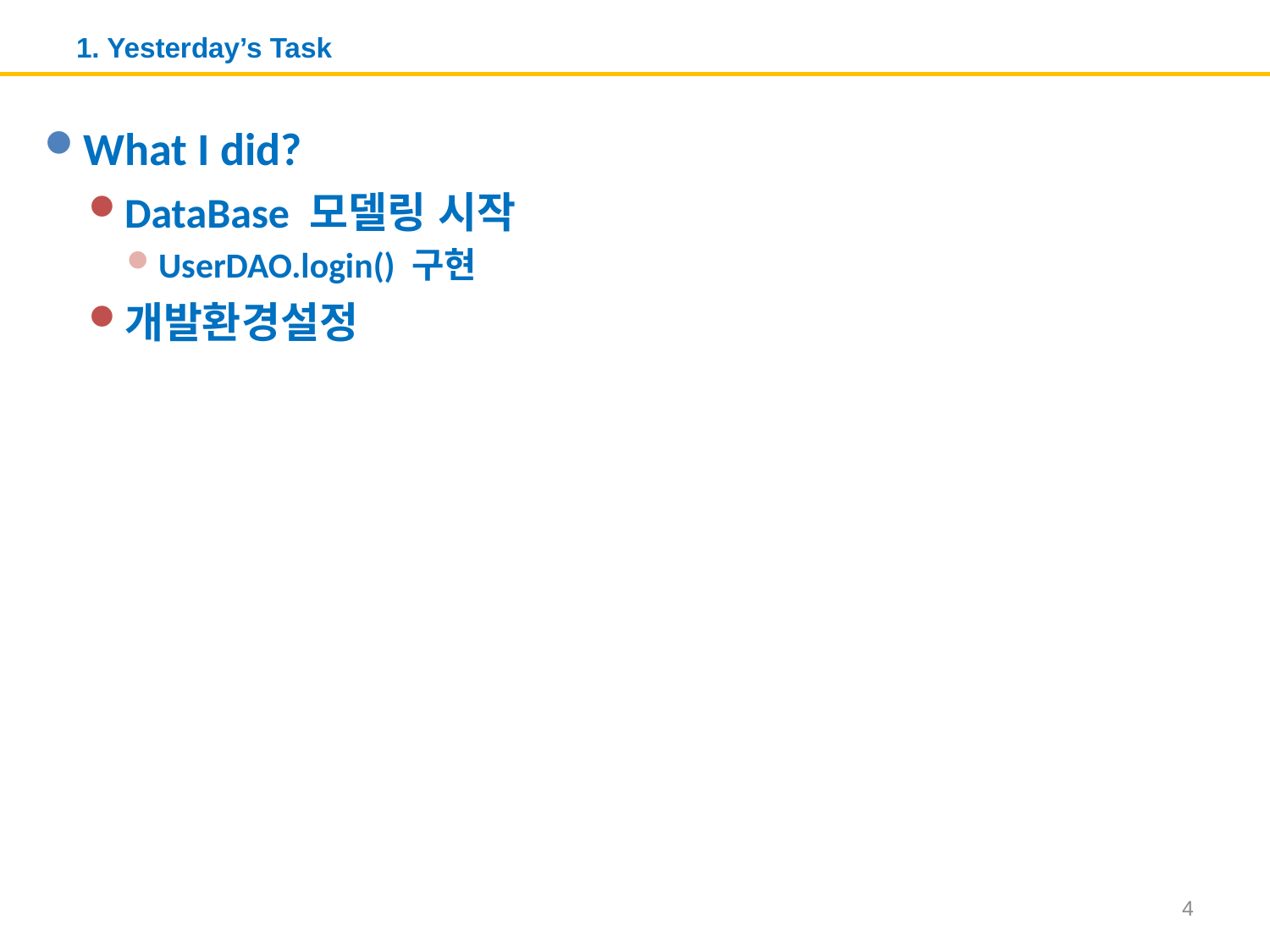

# 1. Yesterday’s Task
What I did?
DataBase 모델링 시작
UserDAO.login() 구현
개발환경설정

4